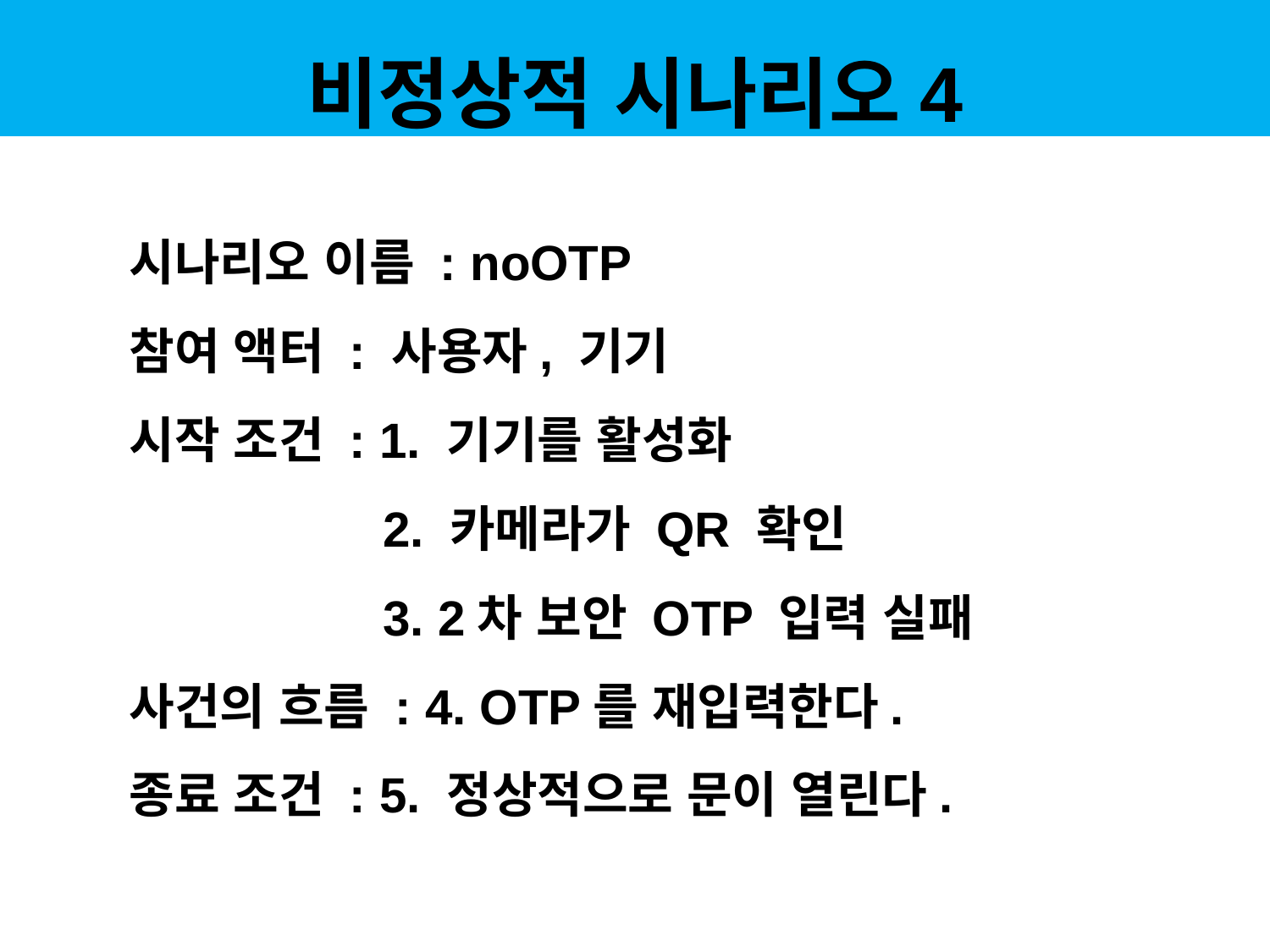

# 비정상적 시나리오4

시나리오 이름 : noOTP
참여 액터 : 사용자, 기기
시작 조건 : 1. 기기를 활성화
		2. 카메라가 QR 확인
		3. 2차 보안 OTP 입력 실패
사건의 흐름 : 4. OTP를 재입력한다.
종료 조건 : 5. 정상적으로 문이 열린다.